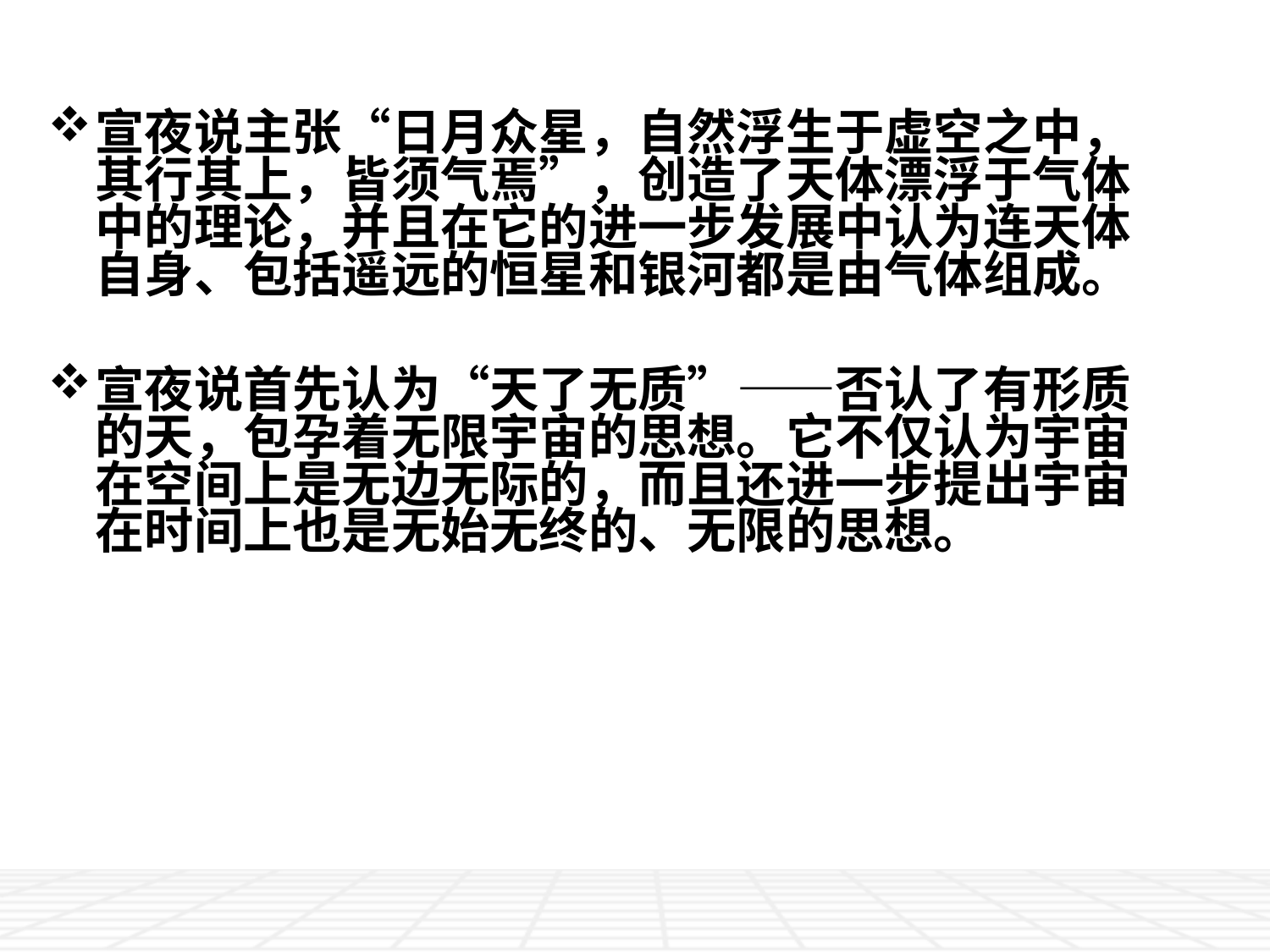

宣夜说主张“日月众星，自然浮生于虚空之中，其行其上，皆须气焉”，创造了天体漂浮于气体中的理论，并且在它的进一步发展中认为连天体自身、包括遥远的恒星和银河都是由气体组成。

宣夜说首先认为“天了无质”——否认了有形质的天，包孕着无限宇宙的思想。它不仅认为宇宙在空间上是无边无际的，而且还进一步提出宇宙在时间上也是无始无终的、无限的思想。